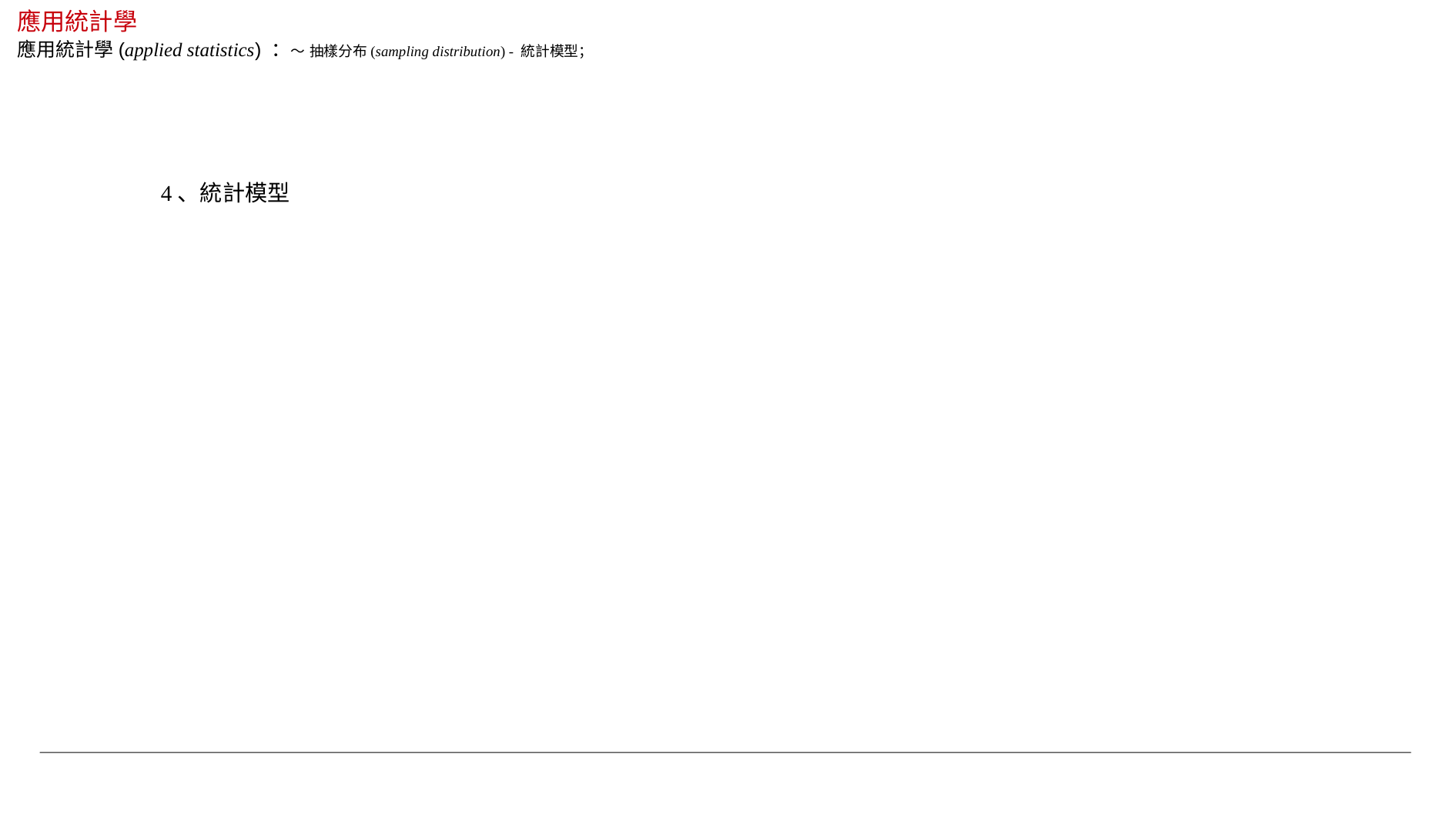

應用統計學
應用統計學(applied statistics) ：～ 抽樣分布(sampling distribution) - 統計模型；
4、統計模型